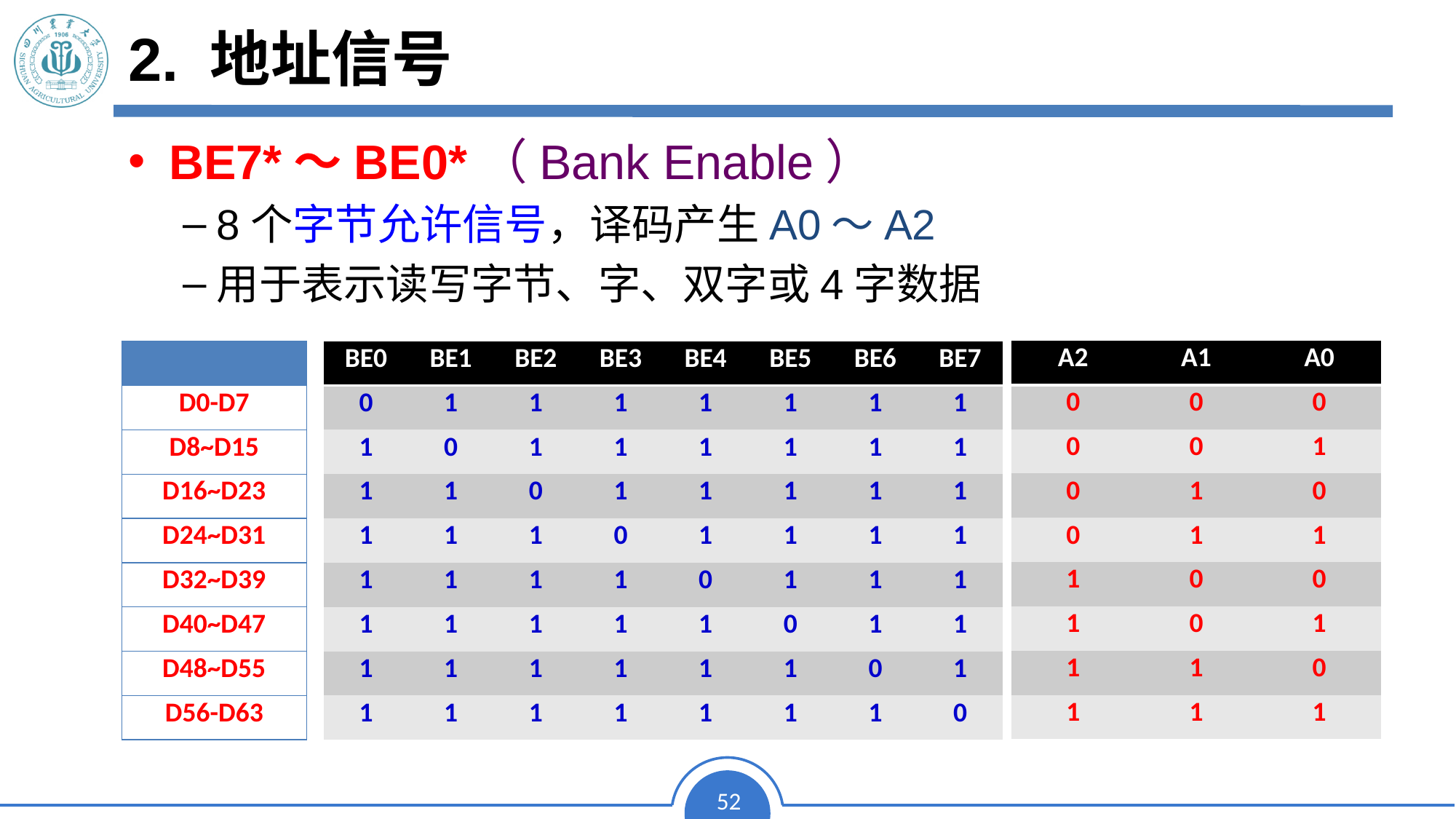

2. 地址信号
BE7*～BE0*（Bank Enable）
8个字节允许信号，译码产生A0～A2
用于表示读写字节、字、双字或4字数据
| A2 | A1 | A0 |
| --- | --- | --- |
| 0 | 0 | 0 |
| 0 | 0 | 1 |
| 0 | 1 | 0 |
| 0 | 1 | 1 |
| 1 | 0 | 0 |
| 1 | 0 | 1 |
| 1 | 1 | 0 |
| 1 | 1 | 1 |
|  |
| --- |
| D0-D7 |
| D8~D15 |
| D16~D23 |
| D24~D31 |
| D32~D39 |
| D40~D47 |
| D48~D55 |
| D56-D63 |
| BE0 | BE1 | BE2 | BE3 | BE4 | BE5 | BE6 | BE7 |
| --- | --- | --- | --- | --- | --- | --- | --- |
| 0 | 1 | 1 | 1 | 1 | 1 | 1 | 1 |
| 1 | 0 | 1 | 1 | 1 | 1 | 1 | 1 |
| 1 | 1 | 0 | 1 | 1 | 1 | 1 | 1 |
| 1 | 1 | 1 | 0 | 1 | 1 | 1 | 1 |
| 1 | 1 | 1 | 1 | 0 | 1 | 1 | 1 |
| 1 | 1 | 1 | 1 | 1 | 0 | 1 | 1 |
| 1 | 1 | 1 | 1 | 1 | 1 | 0 | 1 |
| 1 | 1 | 1 | 1 | 1 | 1 | 1 | 0 |